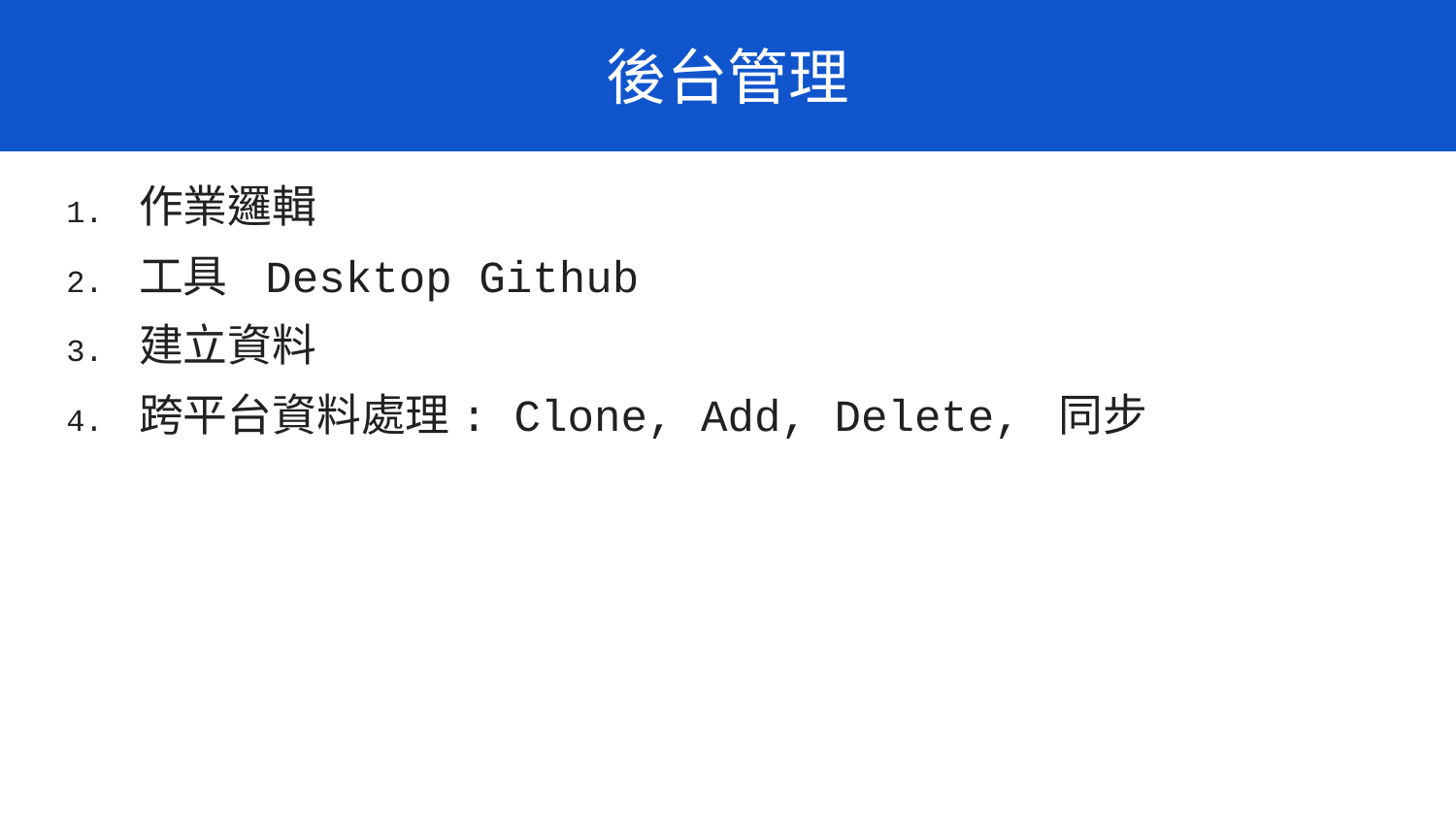

# 後台管理
作業邏輯
工具 Desktop Github
建立資料
跨平台資料處理: Clone, Add, Delete, 同步